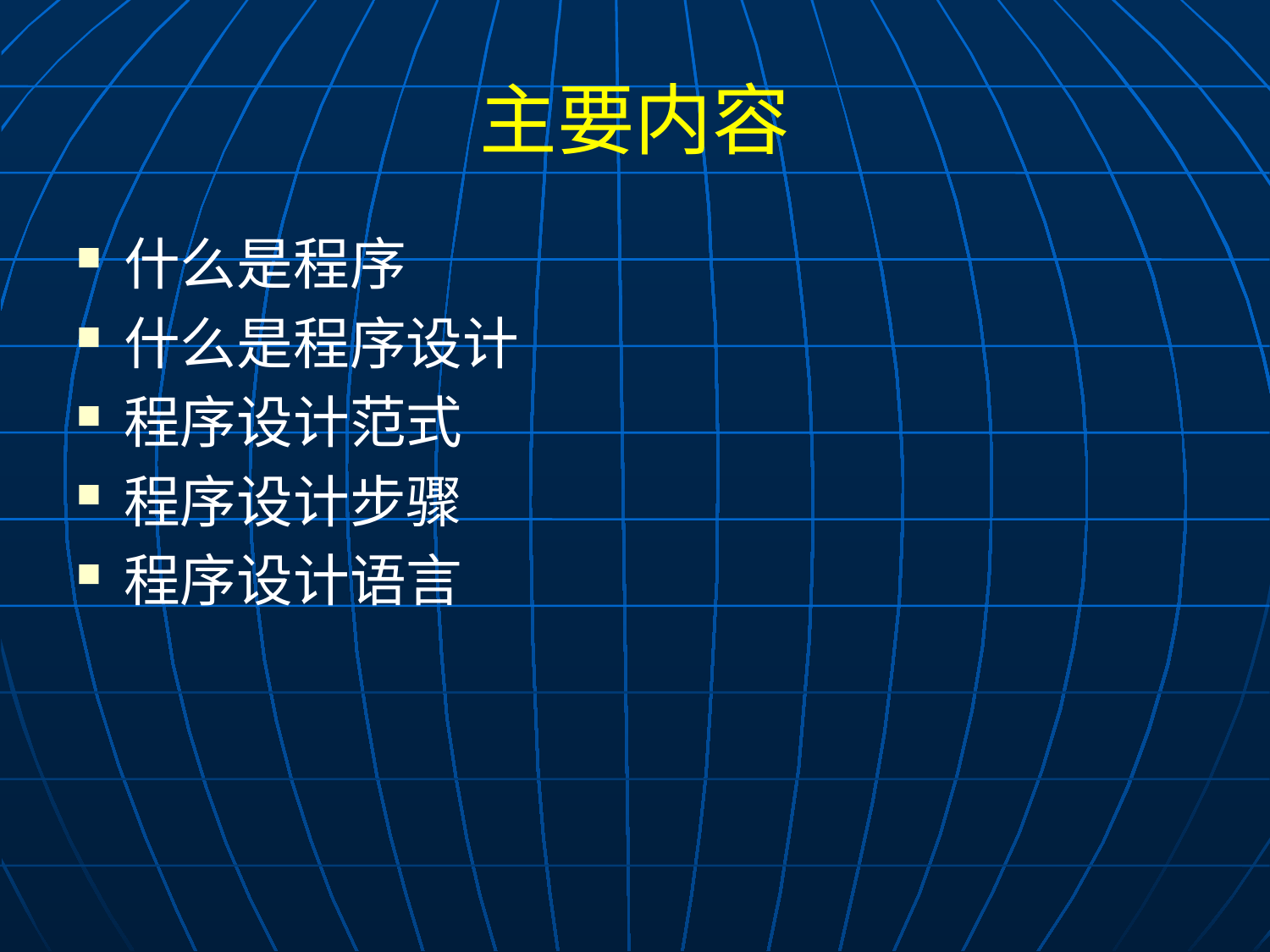

# 主要内容
什么是程序
什么是程序设计
程序设计范式
程序设计步骤
程序设计语言